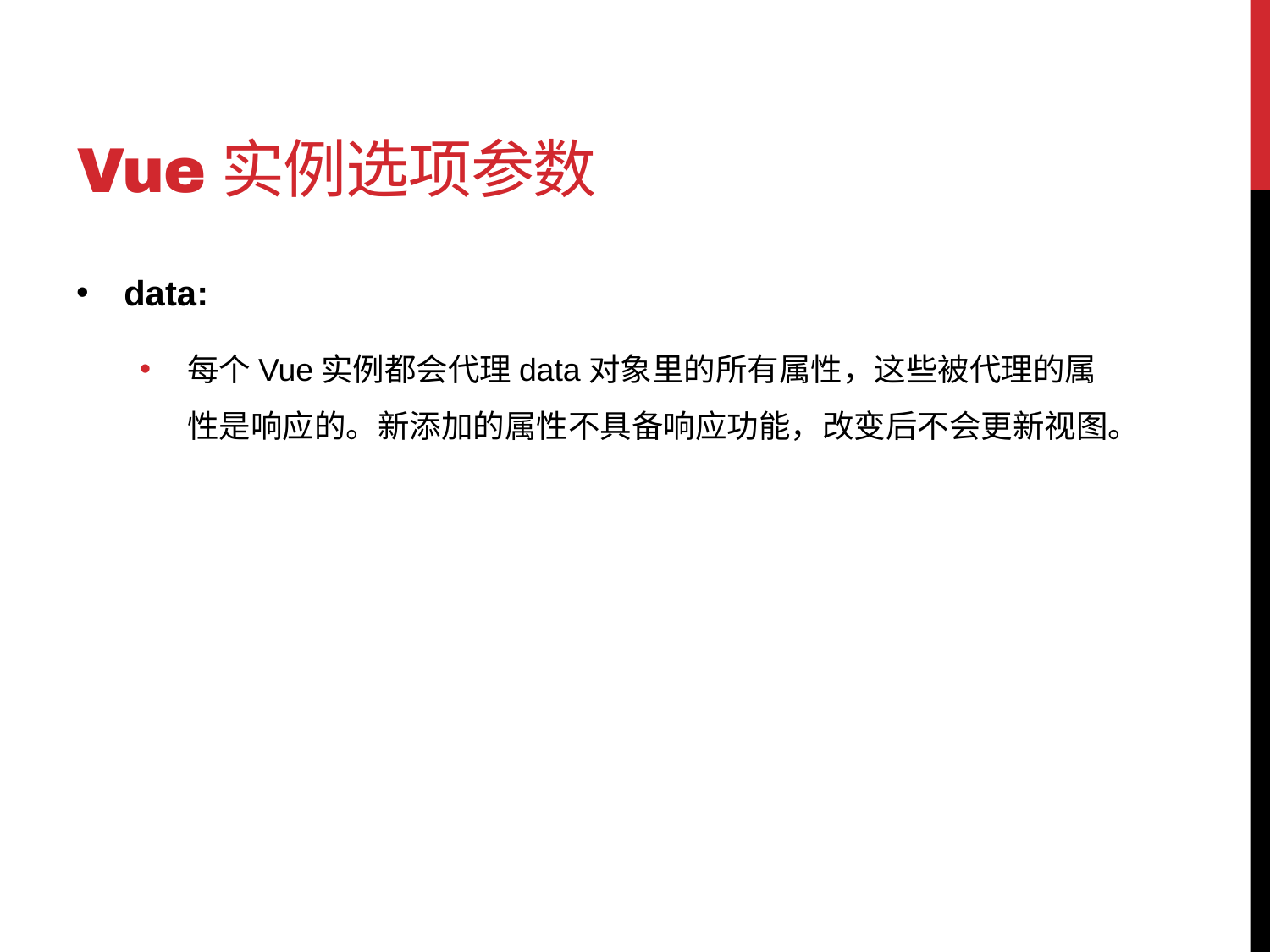

# Vue实例选项参数
data:
每个Vue实例都会代理data对象里的所有属性，这些被代理的属性是响应的。新添加的属性不具备响应功能，改变后不会更新视图。